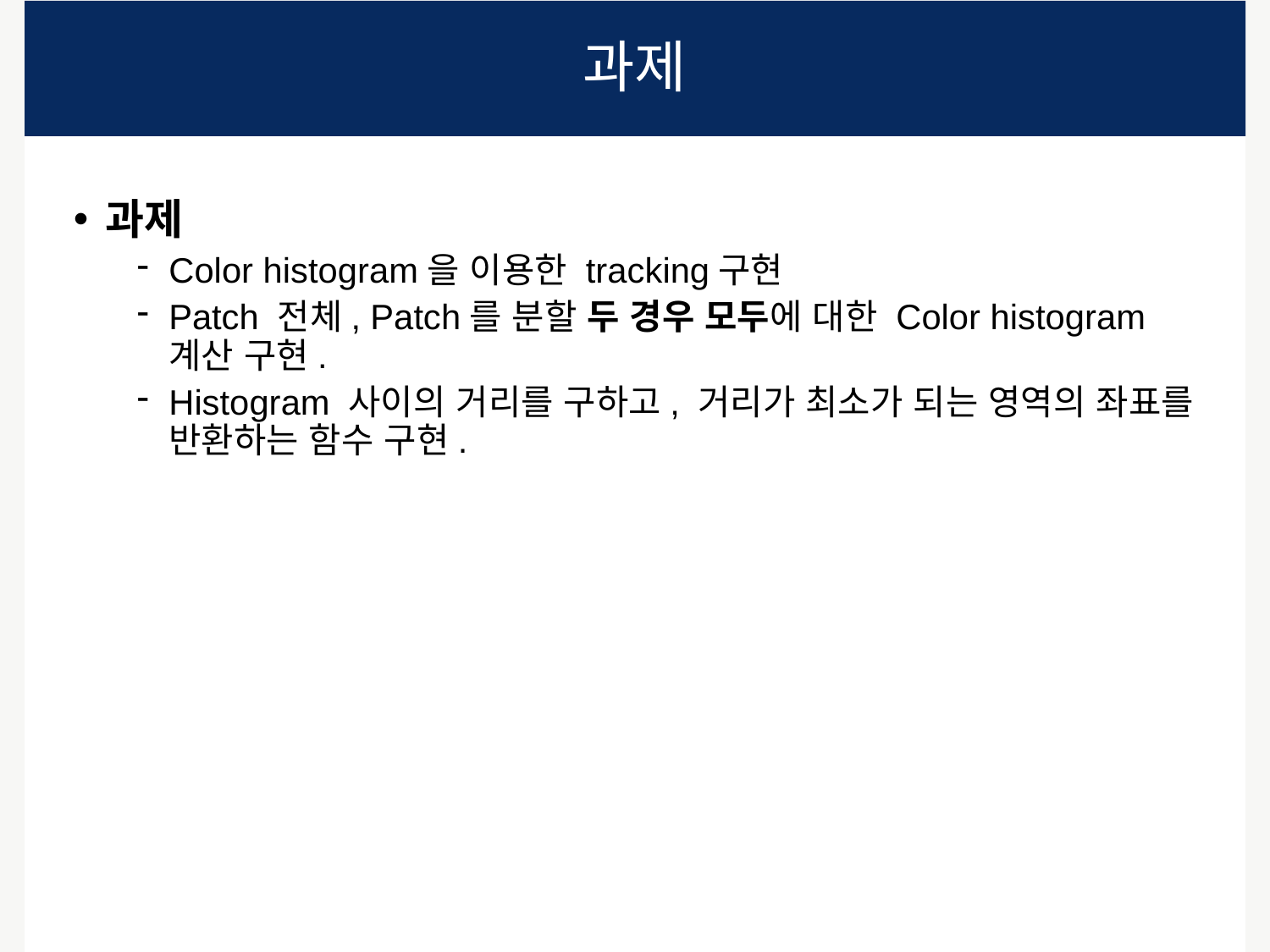

# 과제
과제
Color histogram을 이용한 tracking구현
Patch 전체, Patch를 분할 두 경우 모두에 대한 Color histogram 계산 구현.
Histogram 사이의 거리를 구하고, 거리가 최소가 되는 영역의 좌표를 반환하는 함수 구현.